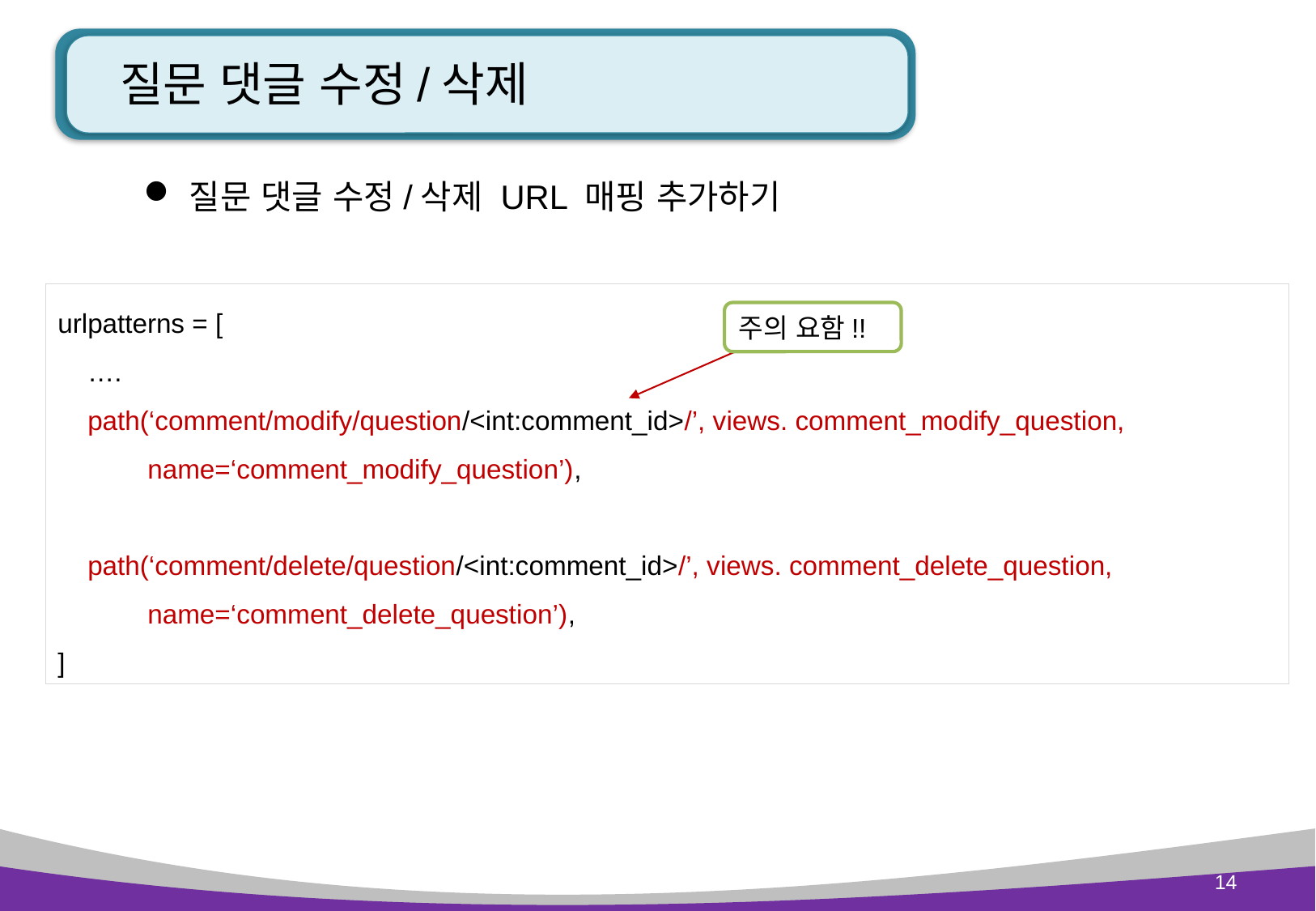

# 질문 댓글 수정/삭제
질문 댓글 수정/삭제 URL 매핑 추가하기
urlpatterns = [
    ….
    path(‘comment/modify/question/<int:comment_id>/’, views. comment_modify_question,
            name=‘comment_modify_question’),

    path(‘comment/delete/question/<int:comment_id>/’, views. comment_delete_question,
            name=‘comment_delete_question’),
]
주의 요함!!
14